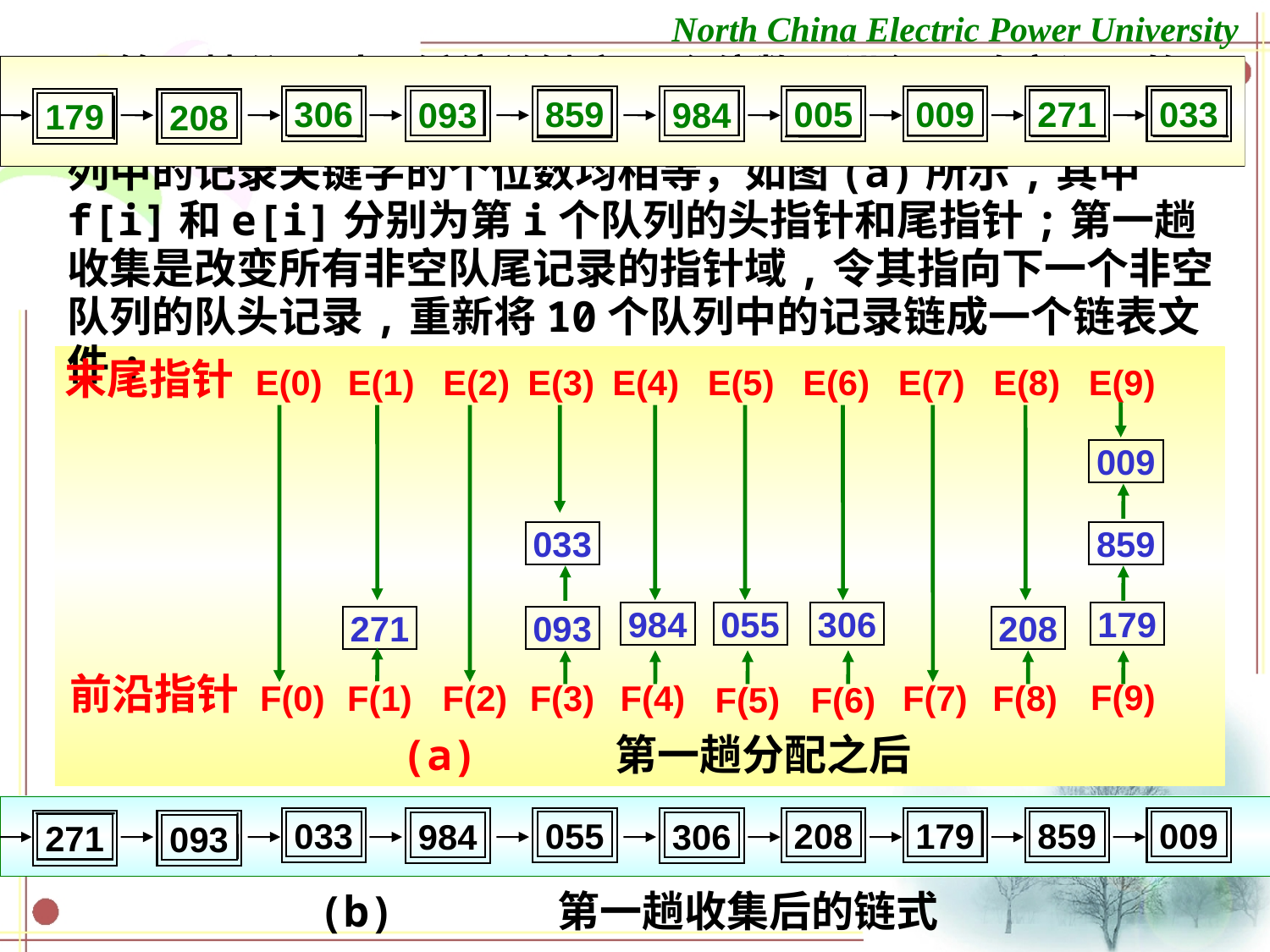

第一趟分配对最低位关键字(个位数)进行,改变记录的指针值将文件中的记录分配至10个队列(桶)中去,每个队列中的记录关键字的个位数均相等，如图(a)所示,其中f[i]和e[i]分别为第i个队列的头指针和尾指针;第一趟收集是改变所有非空队尾记录的指针域,令其指向下一个非空队列的队头记录,重新将10个队列中的记录链成一个链表文件:

306

859

005

009

271

033

093

984

179

208

末尾指针
E(0)
E(1)
E(2)
E(3)
E(4)
E(5)
E(6)
E(7)
E(8)
E(9)

009

033

859

984

055

306

179

271

093

208

前沿指针
F(9)
F(0)
F(1)
F(2)
F(3)
F(4)
F(7)
F(8)
F(5)
F(6)
(a)     第一趟分配之后

033

055

208

179

859

009

984

306

271

093

(b)      第一趟收集后的链式